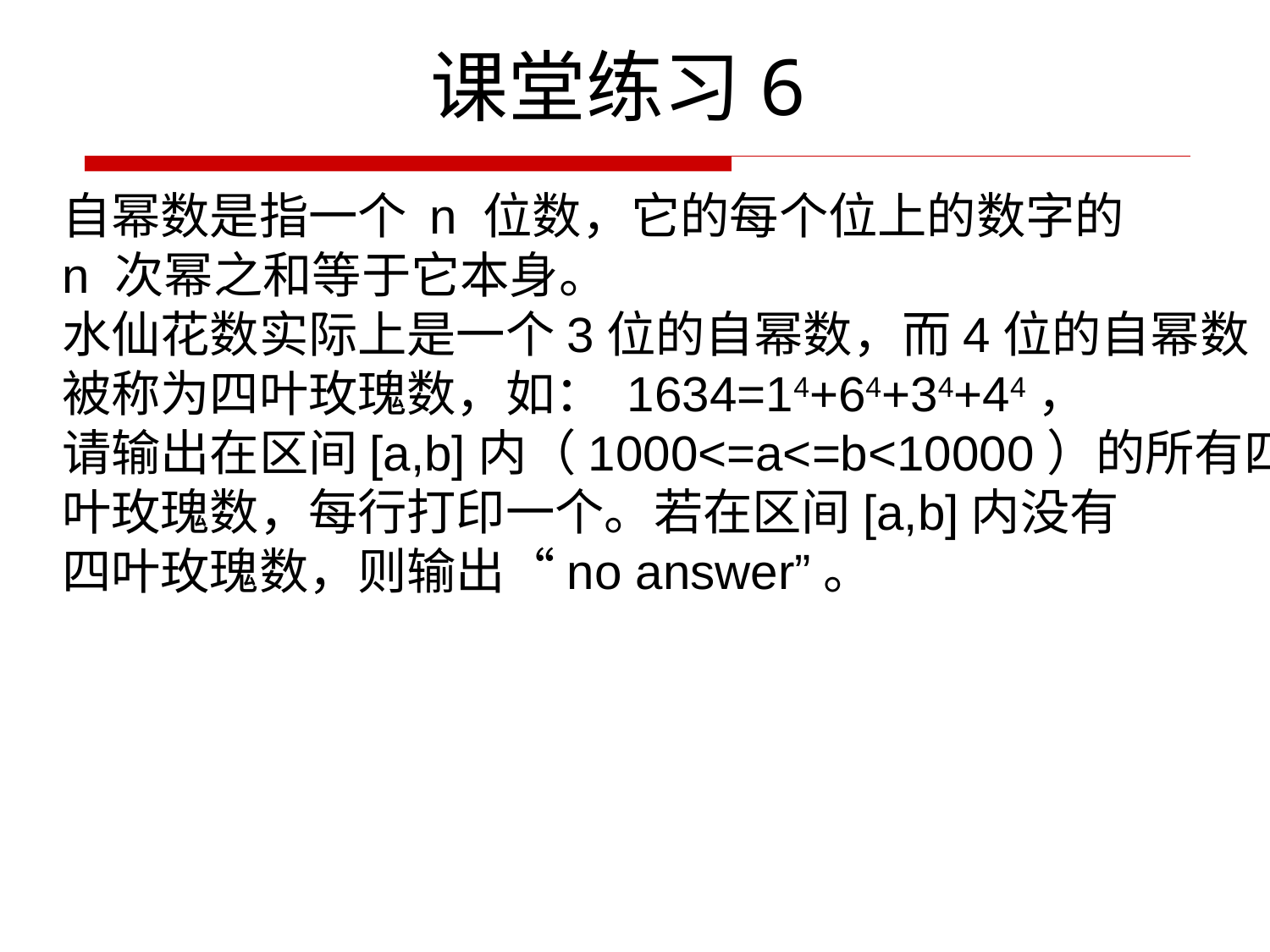

# 课堂练习6
自幂数是指一个 n 位数，它的每个位上的数字的
n 次幂之和等于它本身。
水仙花数实际上是一个3位的自幂数，而4位的自幂数
被称为四叶玫瑰数，如： 1634=14+64+34+44，
请输出在区间[a,b]内（1000<=a<=b<10000）的所有四
叶玫瑰数，每行打印一个。若在区间[a,b]内没有
四叶玫瑰数，则输出“no answer”。

110